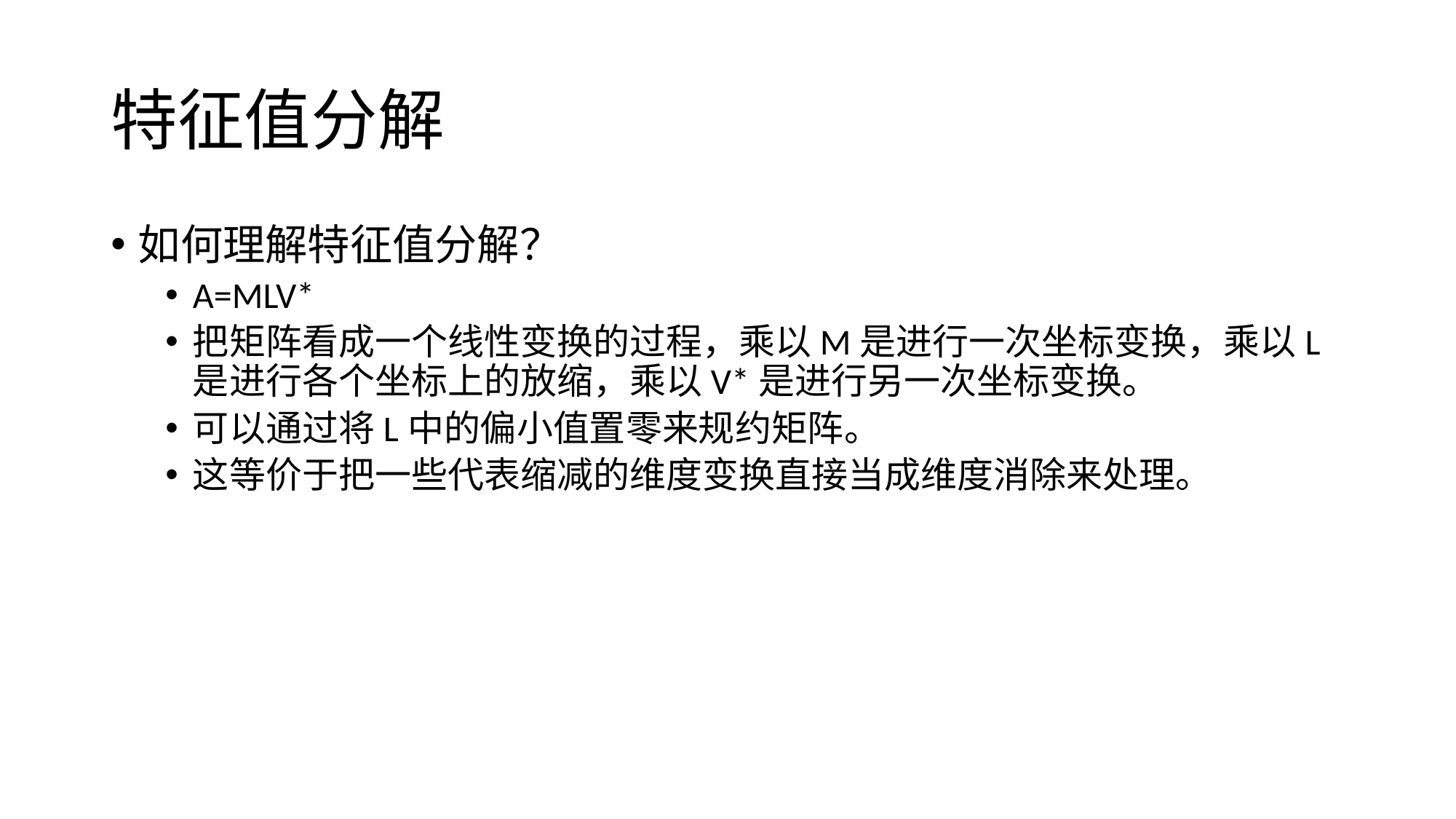

# 特征值分解
如何理解特征值分解？
A=MLV*
把矩阵看成一个线性变换的过程，乘以M是进行一次坐标变换，乘以L是进行各个坐标上的放缩，乘以V*是进行另一次坐标变换。
可以通过将L中的偏小值置零来规约矩阵。
这等价于把一些代表缩减的维度变换直接当成维度消除来处理。